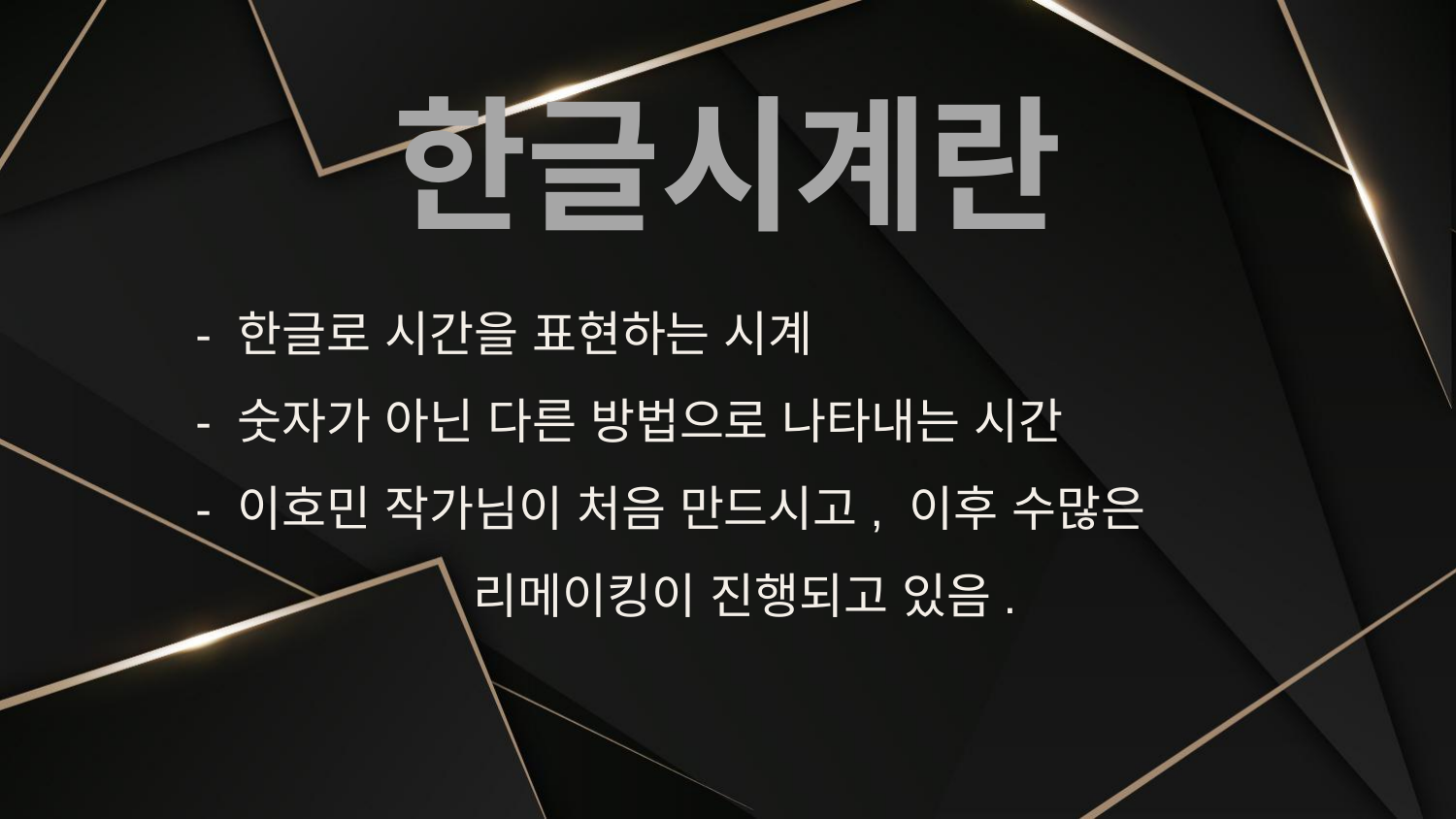

# 한글시계란
 - 한글로 시간을 표현하는 시계
 - 숫자가 아닌 다른 방법으로 나타내는 시간
 - 이호민 작가님이 처음 만드시고, 이후 수많은 			리메이킹이 진행되고 있음.